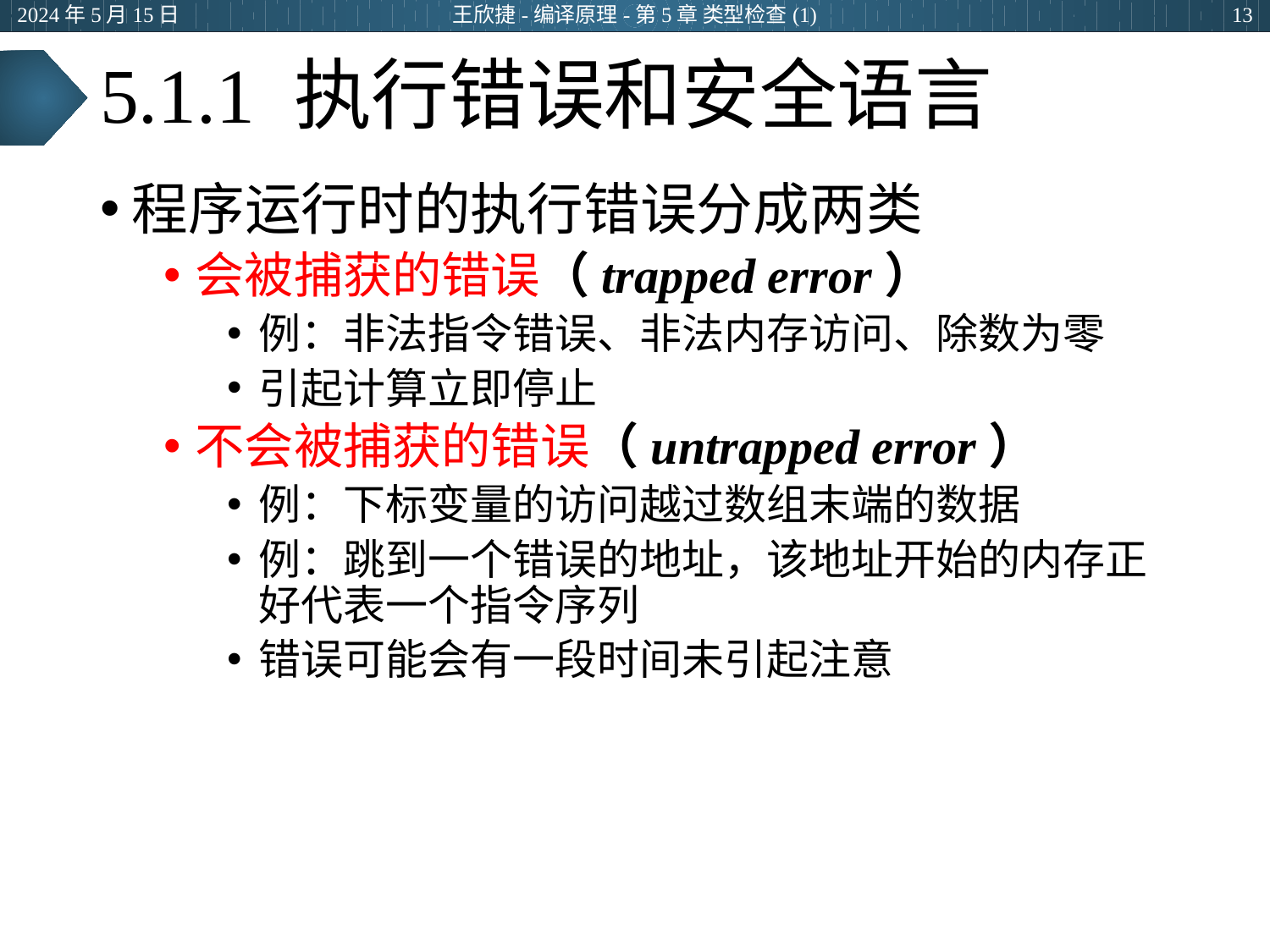

2024年5月15日
王欣捷-编译原理-第5章 类型检查(1)
13
# 5.1.1 执行错误和安全语言
程序运行时的执行错误分成两类
会被捕获的错误（trapped error）
例：非法指令错误、非法内存访问、除数为零
引起计算立即停止
不会被捕获的错误（untrapped error）
例：下标变量的访问越过数组末端的数据
例：跳到一个错误的地址，该地址开始的内存正好代表一个指令序列
错误可能会有一段时间未引起注意